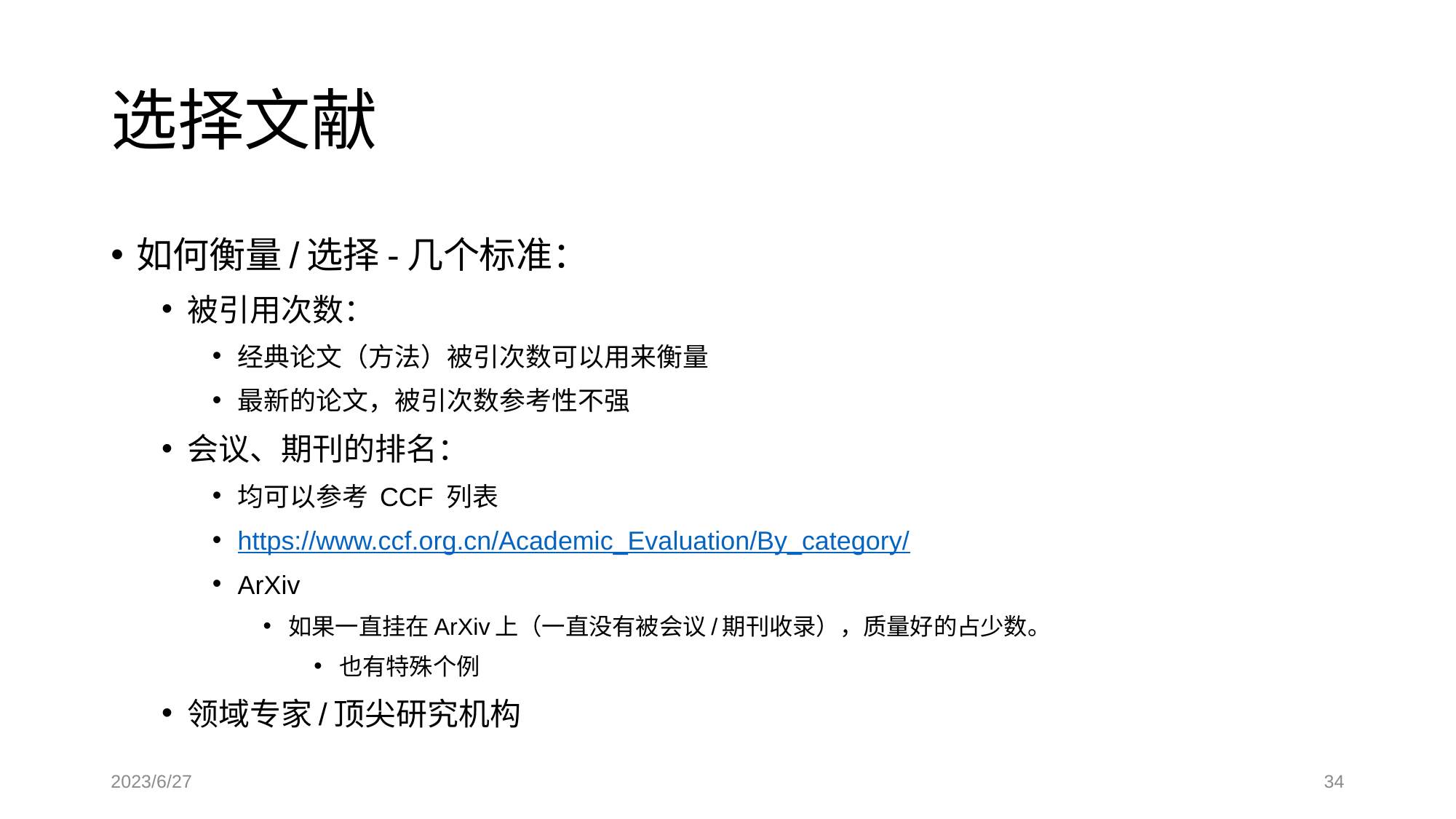

# 选择文献
如何衡量/选择-几个标准：
被引用次数：
经典论文（方法）被引次数可以用来衡量
最新的论文，被引次数参考性不强
会议、期刊的排名：
均可以参考 CCF 列表
https://www.ccf.org.cn/Academic_Evaluation/By_category/
ArXiv
如果一直挂在ArXiv上（一直没有被会议/期刊收录），质量好的占少数。
也有特殊个例
领域专家/顶尖研究机构

2023/6/27
34